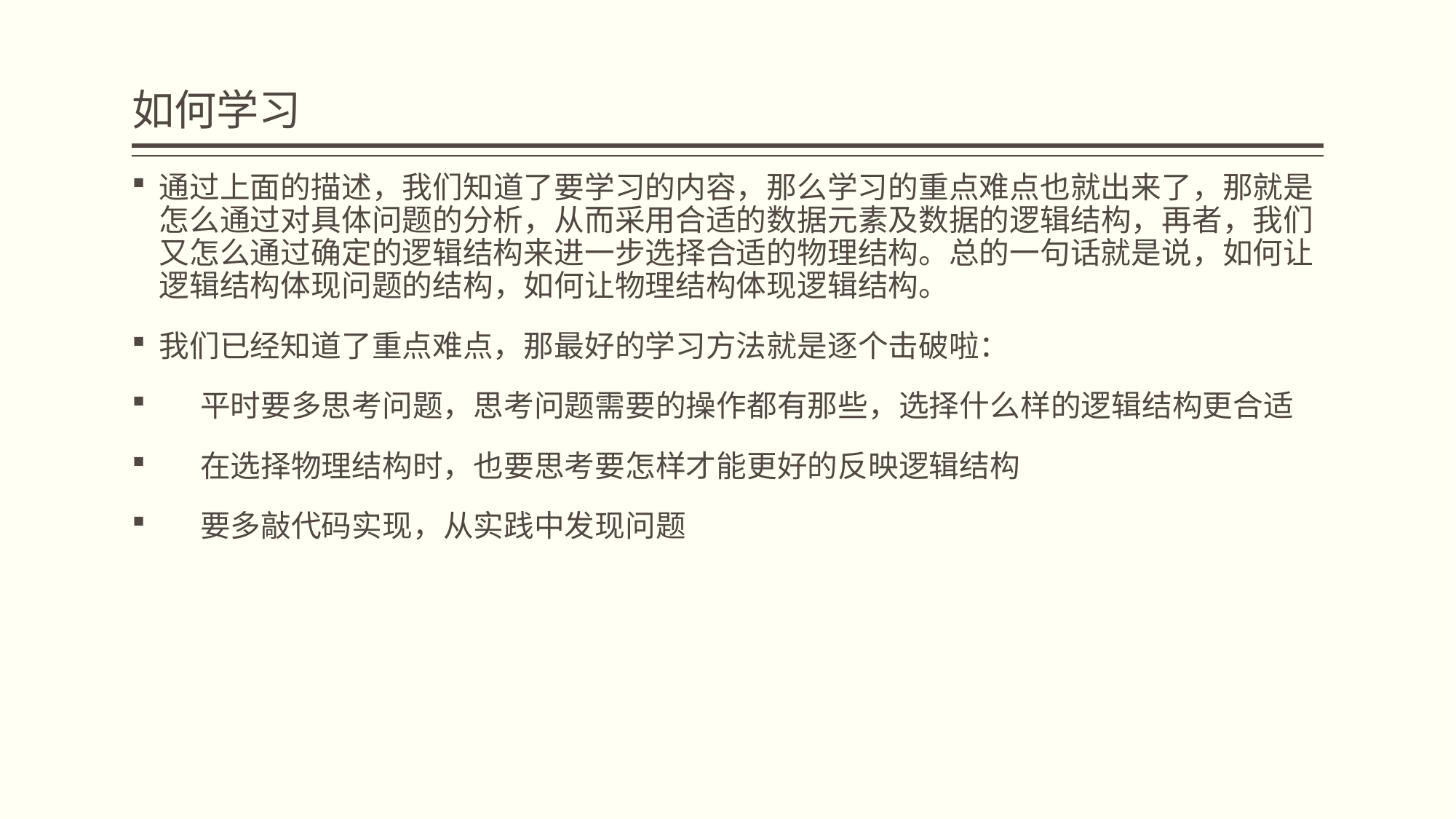

# 如何学习

通过上面的描述，我们知道了要学习的内容，那么学习的重点难点也就出来了，那就是怎么通过对具体问题的分析，从而采用合适的数据元素及数据的逻辑结构，再者，我们又怎么通过确定的逻辑结构来进一步选择合适的物理结构。总的一句话就是说，如何让逻辑结构体现问题的结构，如何让物理结构体现逻辑结构。
我们已经知道了重点难点，那最好的学习方法就是逐个击破啦：
     平时要多思考问题，思考问题需要的操作都有那些，选择什么样的逻辑结构更合适
     在选择物理结构时，也要思考要怎样才能更好的反映逻辑结构
     要多敲代码实现，从实践中发现问题